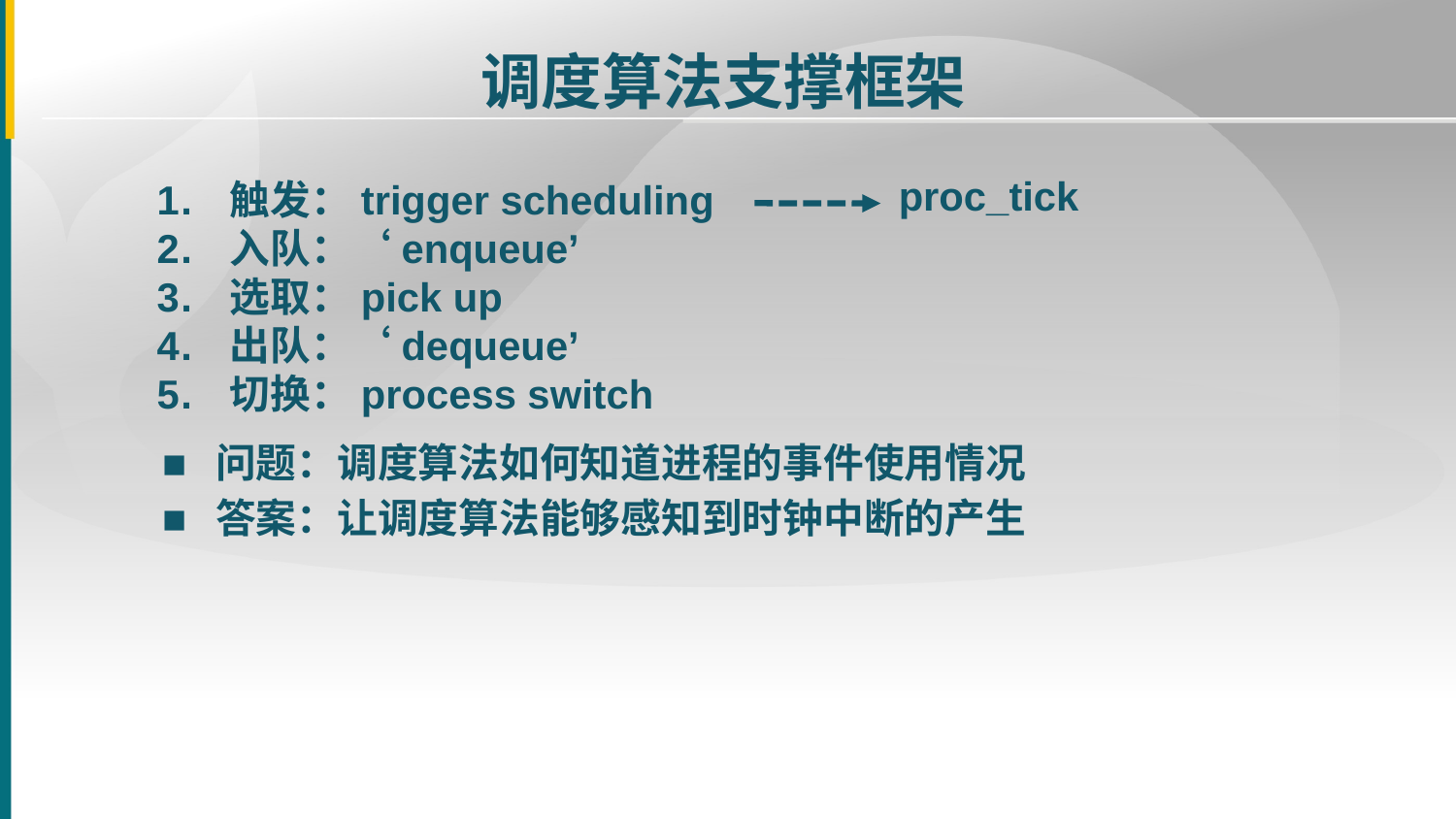

调度算法支撑框架
proc_tick
触发：trigger scheduling
入队：‘enqueue’
选取：pick up
出队：‘dequeue’
切换：process switch
■
问题：调度算法如何知道进程的事件使用情况
■
答案：让调度算法能够感知到时钟中断的产生